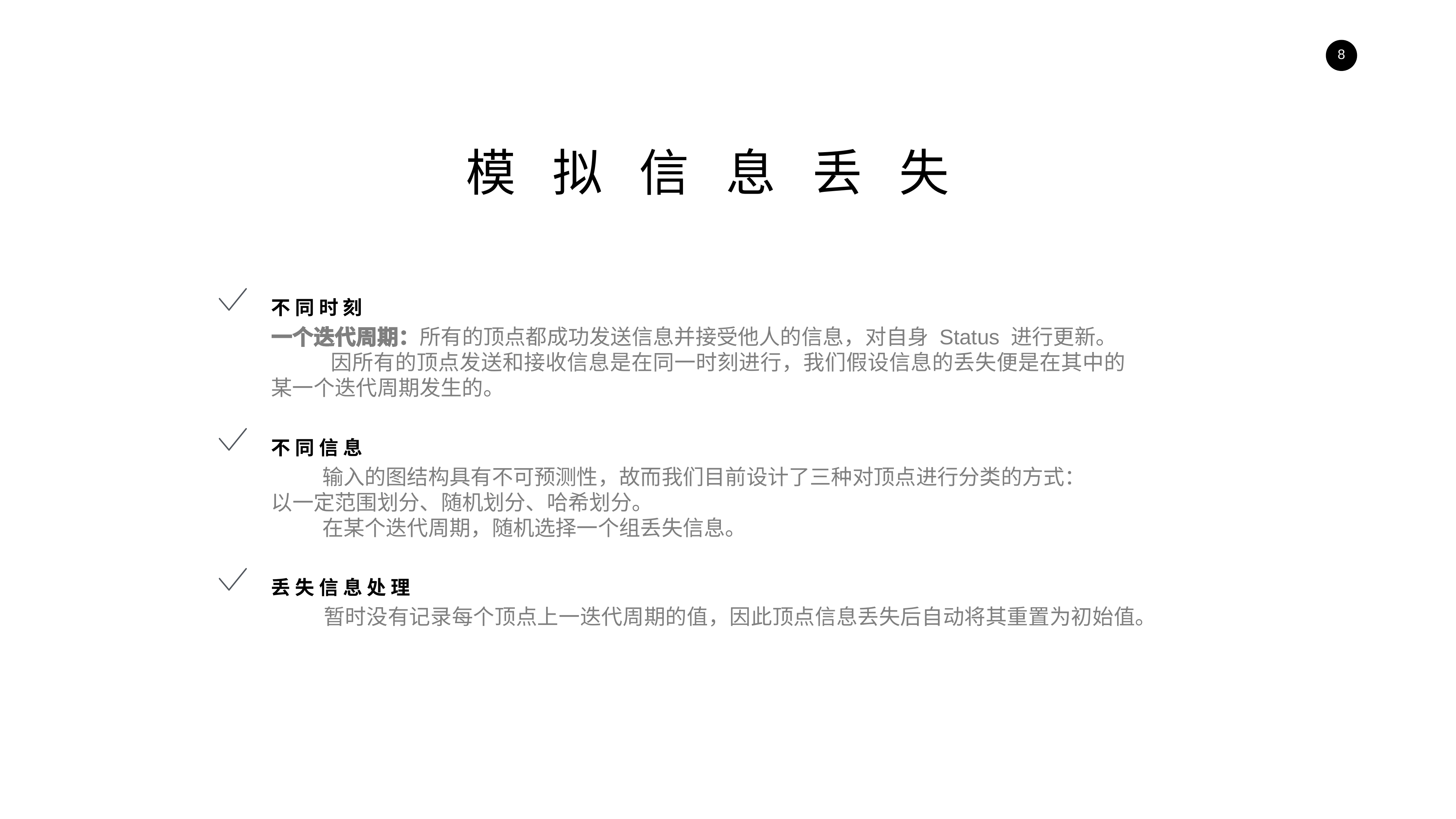

模  拟  信  息  丢  失
不同时刻

一个迭代周期：所有的顶点都成功发送信息并接受他人的信息，对自身 Status 进行更新。
         因所有的顶点发送和接收信息是在同一时刻进行，我们假设信息的丢失便是在其中的某一个迭代周期发生的。
不同信息

        输入的图结构具有不可预测性，故而我们目前设计了三种对顶点进行分类的方式：
以一定范围划分、随机划分、哈希划分。
        在某个迭代周期，随机选择一个组丢失信息。
丢失信息处理

        暂时没有记录每个顶点上一迭代周期的值，因此顶点信息丢失后自动将其重置为初始值。